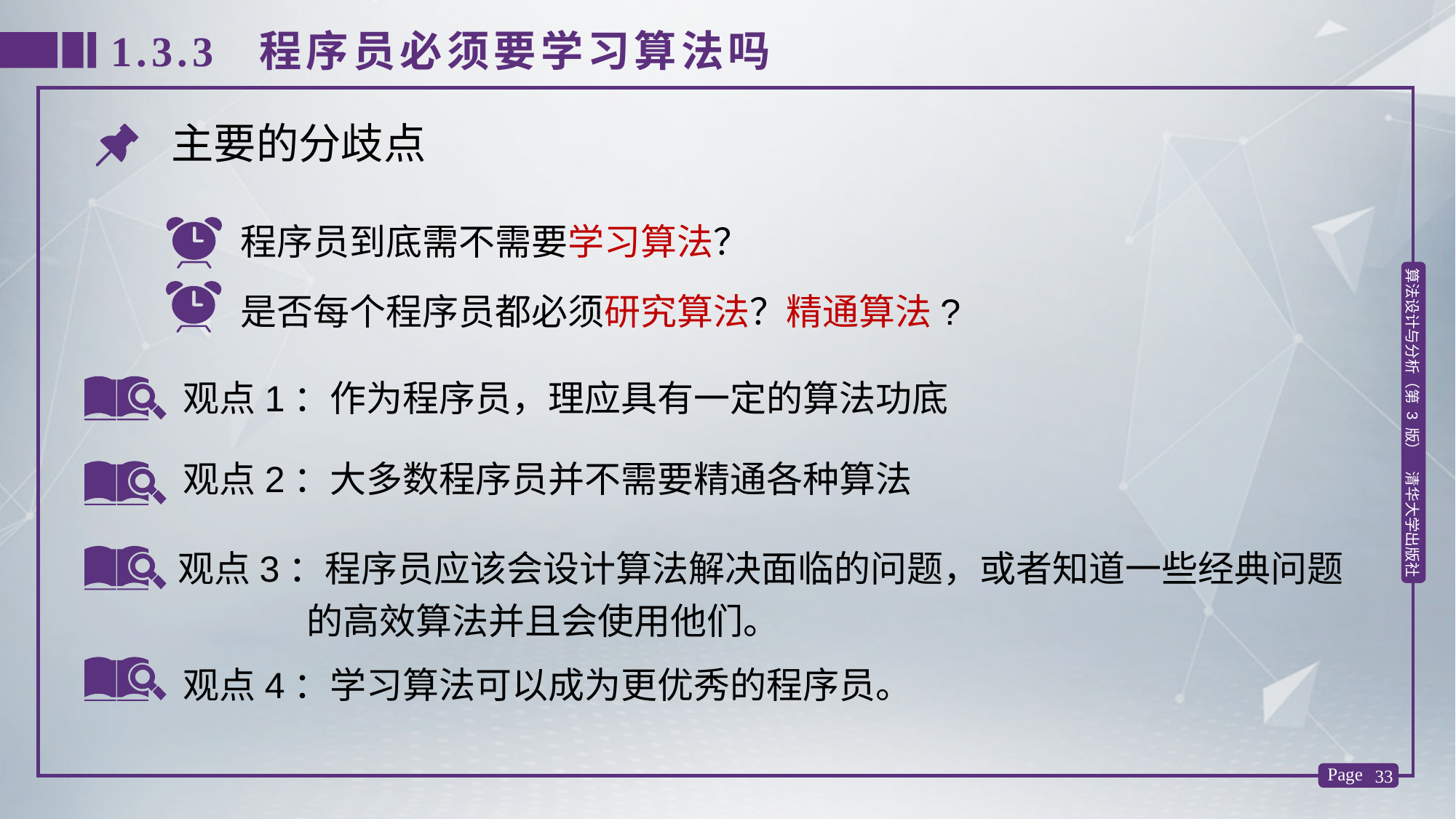

1.3.3  程序员必须要学习算法吗
主要的分歧点

程序员到底需不需要学习算法？
是否每个程序员都必须研究算法？精通算法?

观点1：作为程序员，理应具有一定的算法功底

观点2：大多数程序员并不需要精通各种算法

观点3：程序员应该会设计算法解决面临的问题，或者知道一些经典问题的高效算法并且会使用他们。

观点4：学习算法可以成为更优秀的程序员。